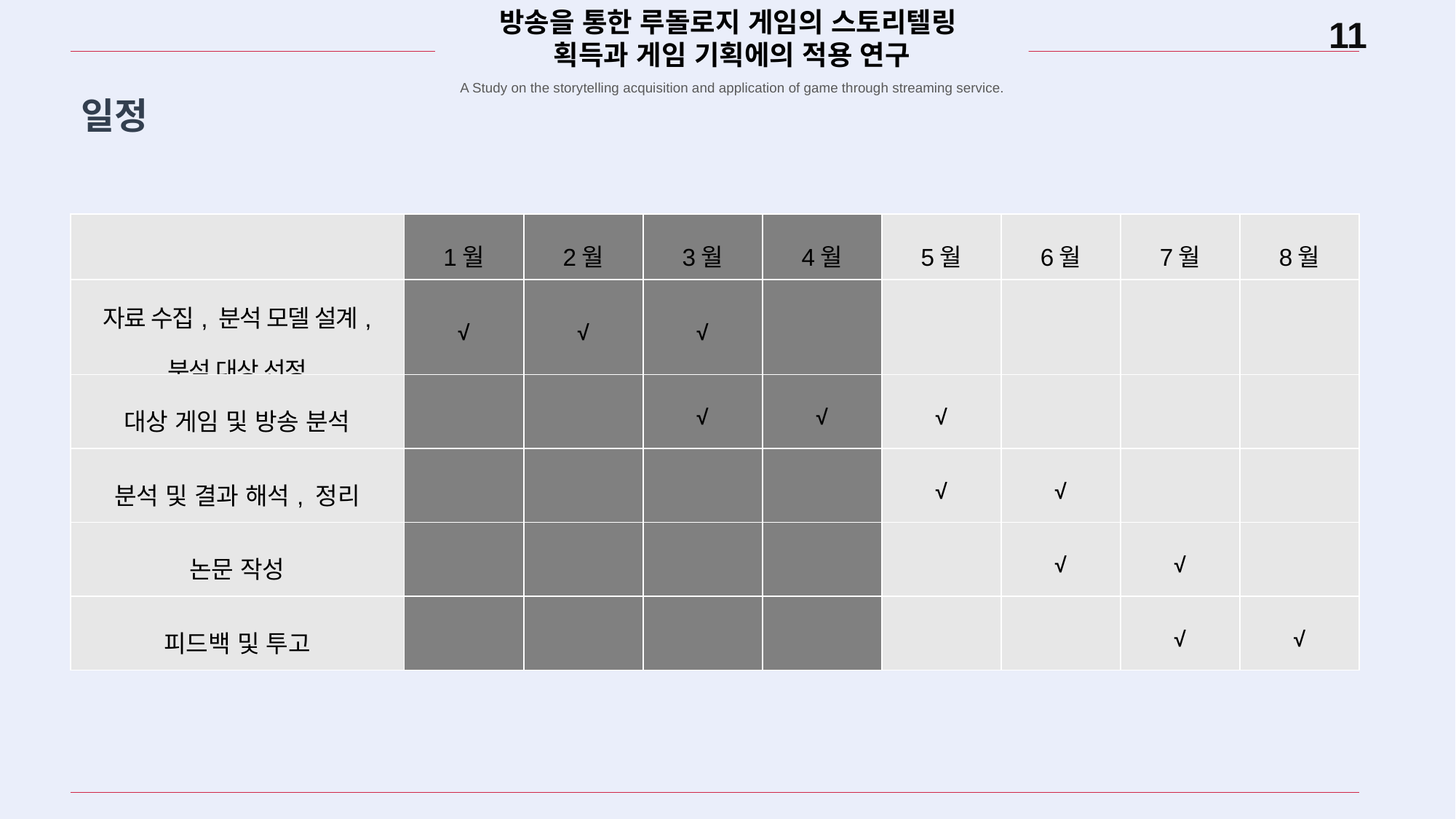

방송을 통한 루돌로지 게임의 스토리텔링
획득과 게임 기획에의 적용 연구
A Study on the storytelling acquisition and application of game through streaming service.
일정
|  | 1월 | 2월 | 3월 | 4월 | 5월 | 6월 | 7월 | 8월 |
| --- | --- | --- | --- | --- | --- | --- | --- | --- |
| 자료 수집, 분석 모델 설계, 분석 대상 선정 | √ | √ | √ |  |  |  |  |  |
| 대상 게임 및 방송 분석 |  |  | √ | √ | √ |  |  |  |
| 분석 및 결과 해석, 정리 |  |  |  |  | √ | √ |  |  |
| 논문 작성 |  |  |  |  |  | √ | √ |  |
| 피드백 및 투고 |  |  |  |  |  |  | √ | √ |